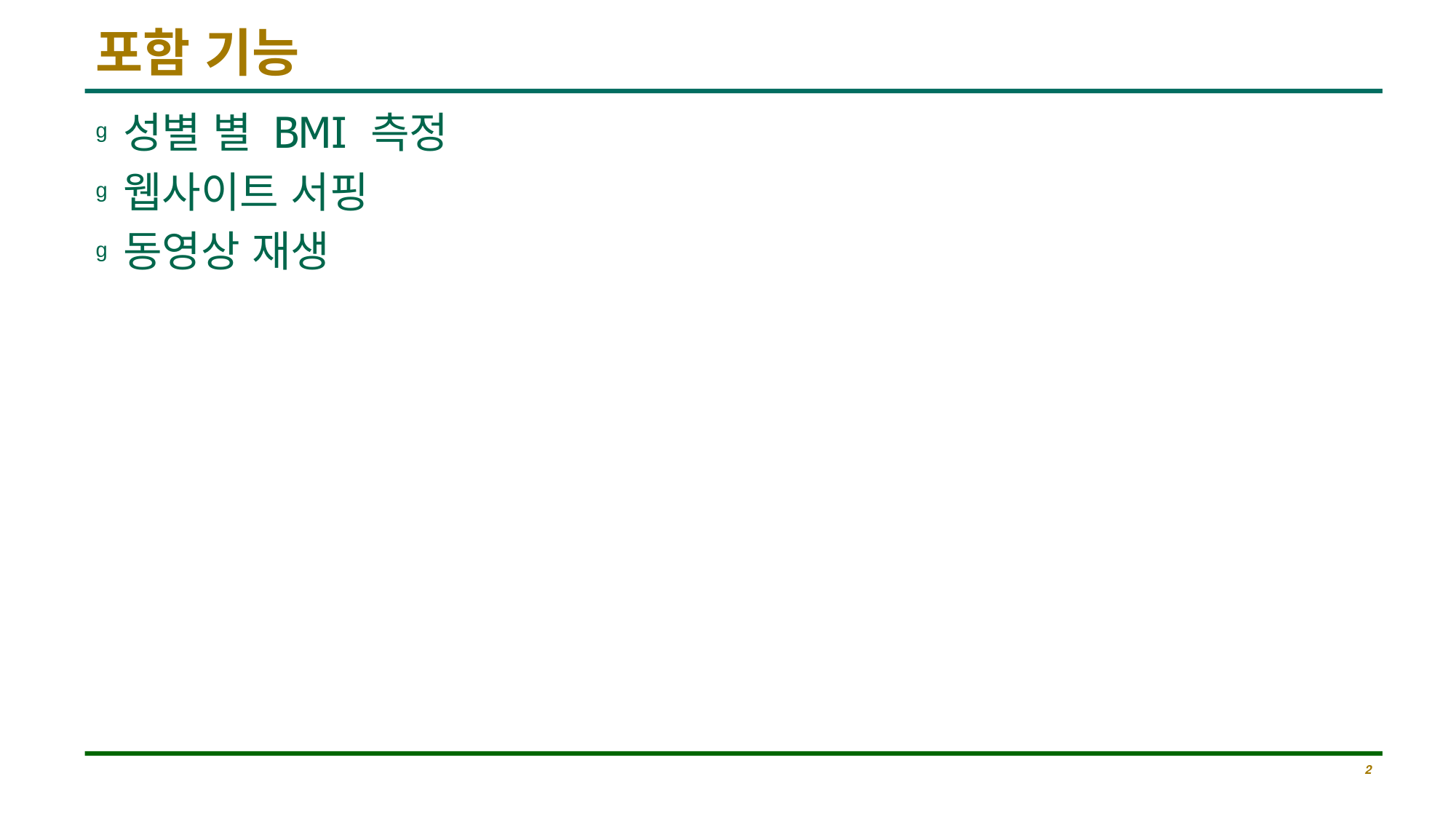

# 포함 기능
성별 별 BMI 측정
웹사이트 서핑
동영상 재생